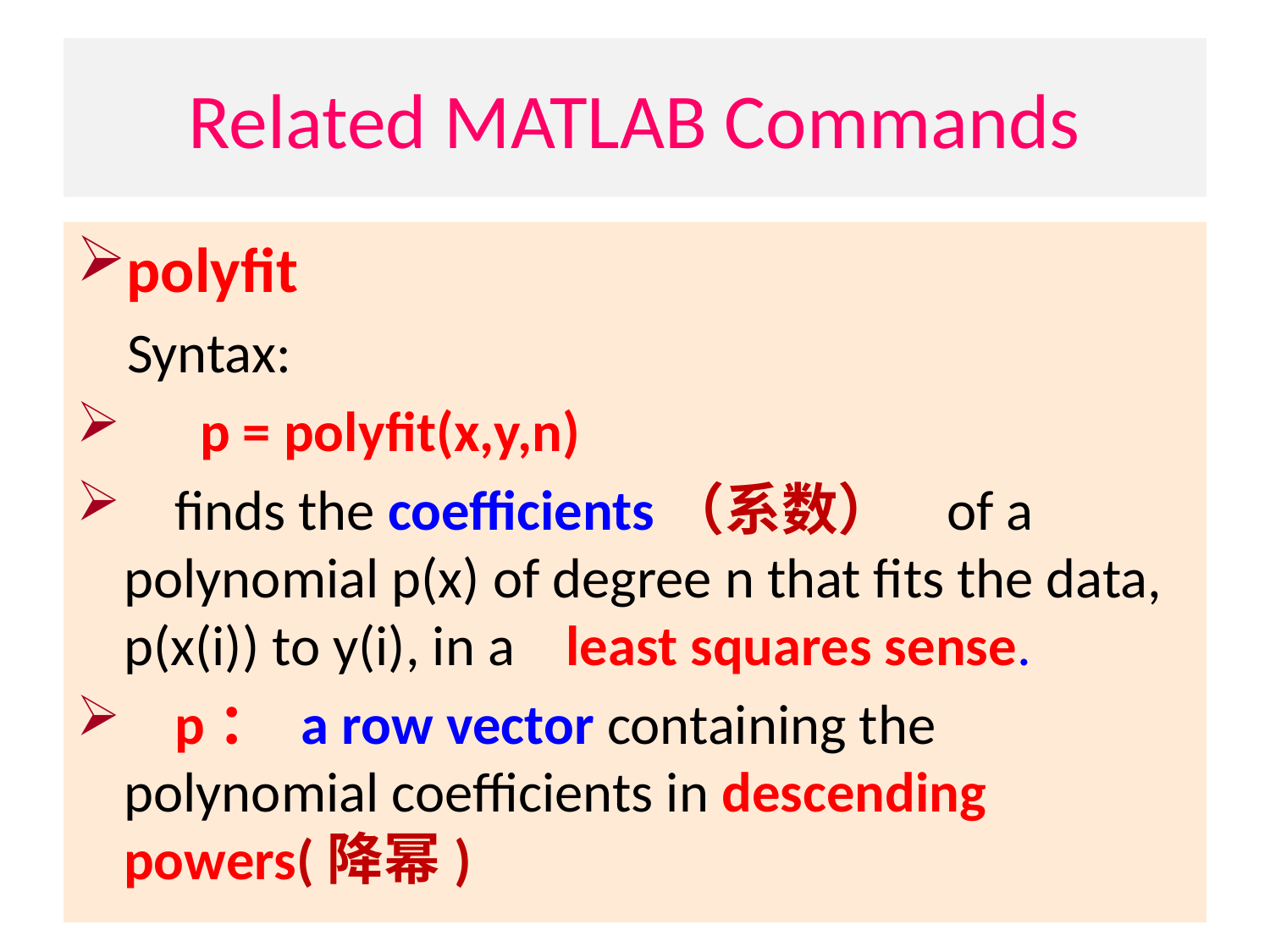

# Related MATLAB Commands
polyfit
    Syntax:
      p = polyfit(x,y,n)
    finds the coefficients（系数）   of a polynomial p(x) of degree n that fits the data, p(x(i)) to y(i), in a    least squares sense.
    p： a row vector containing the polynomial coefficients in descending powers(降幂)